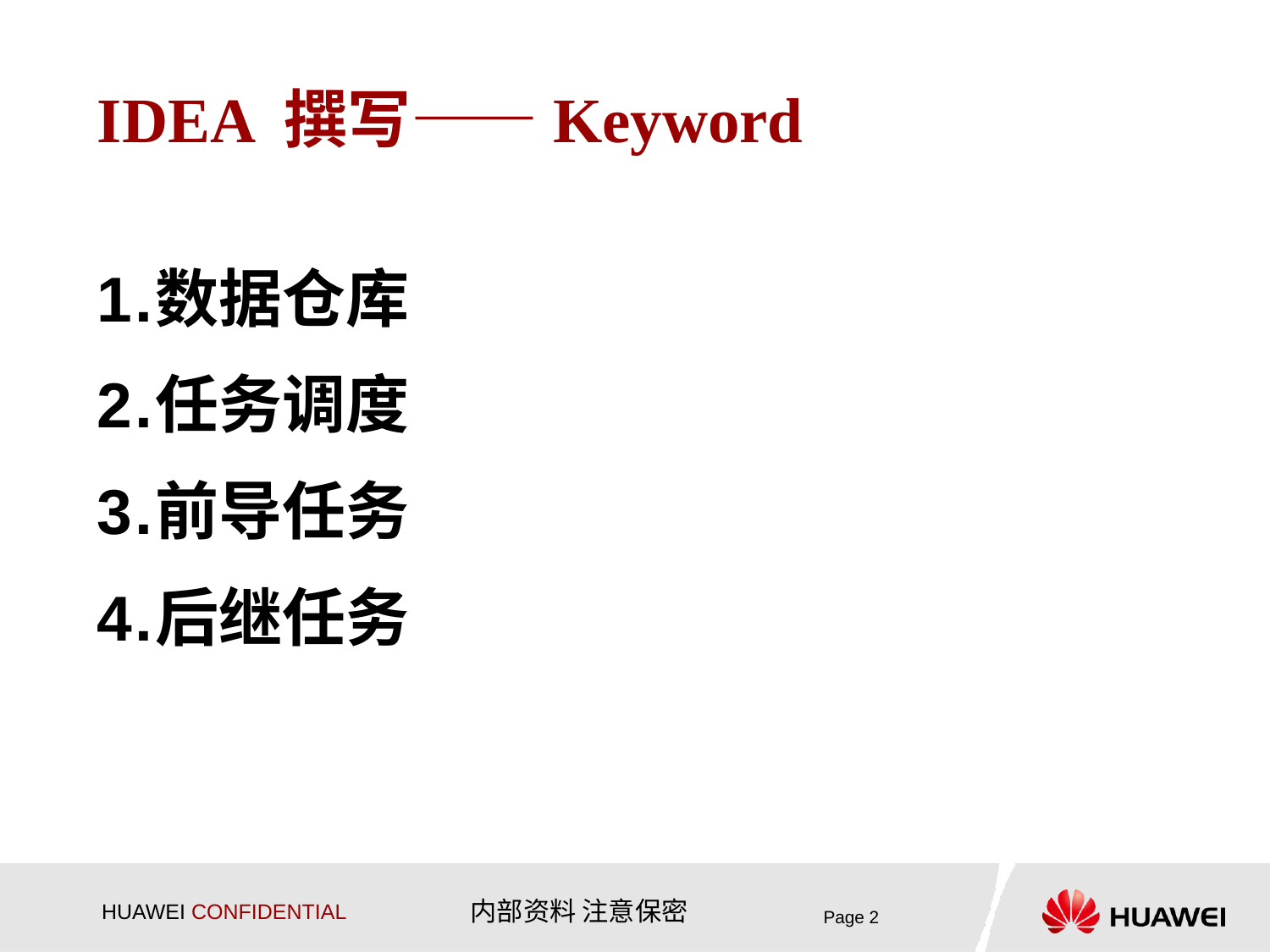

# IDEA 撰写——Keyword
数据仓库
任务调度
前导任务
后继任务

Page 2